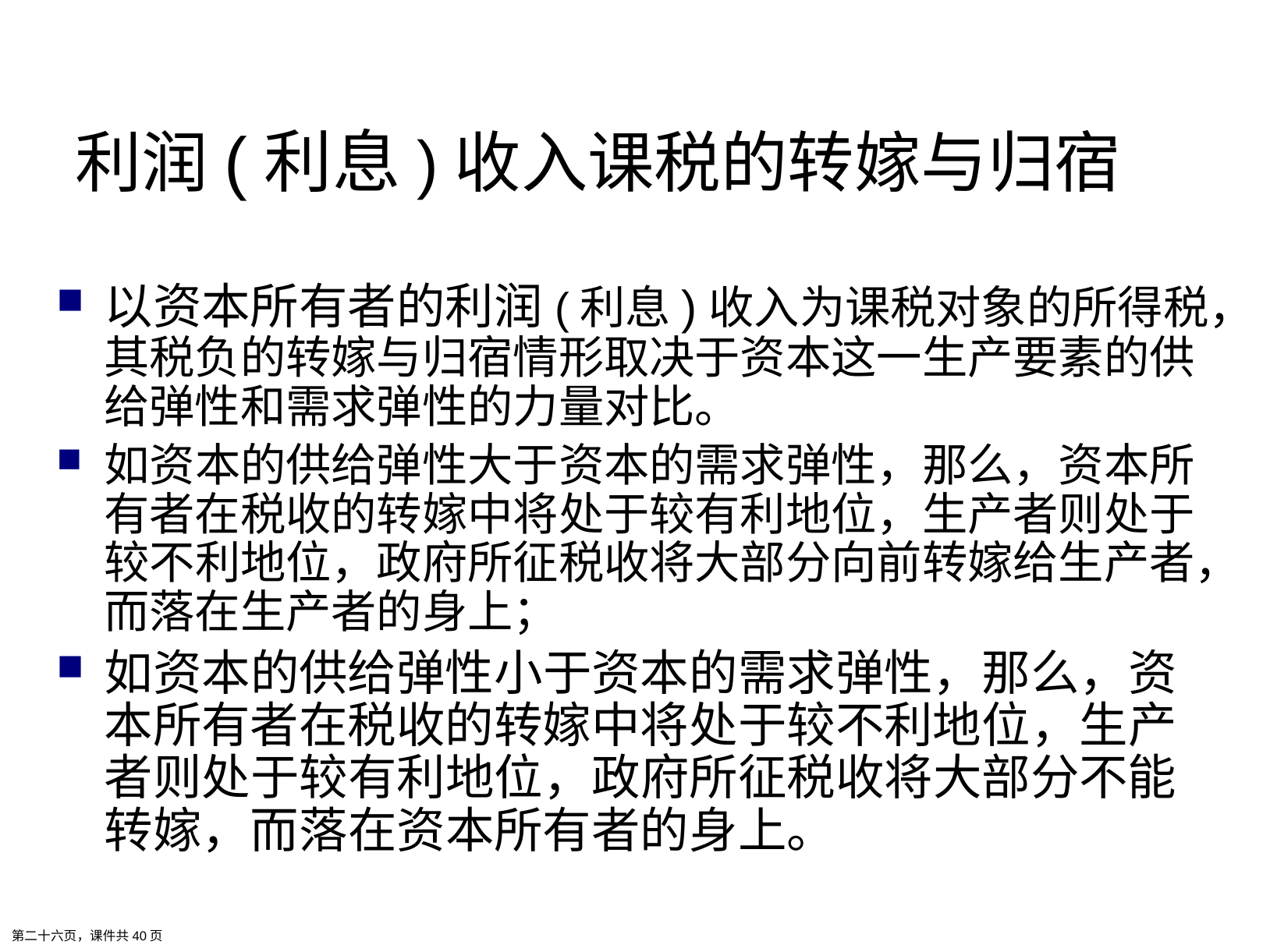

利润(利息)收入课税的转嫁与归宿
以资本所有者的利润(利息)收入为课税对象的所得税，其税负的转嫁与归宿情形取决于资本这一生产要素的供给弹性和需求弹性的力量对比。
如资本的供给弹性大于资本的需求弹性，那么，资本所有者在税收的转嫁中将处于较有利地位，生产者则处于较不利地位，政府所征税收将大部分向前转嫁给生产者，而落在生产者的身上；
如资本的供给弹性小于资本的需求弹性，那么，资本所有者在税收的转嫁中将处于较不利地位，生产者则处于较有利地位，政府所征税收将大部分不能转嫁，而落在资本所有者的身上。
第二十六页，课件共40页